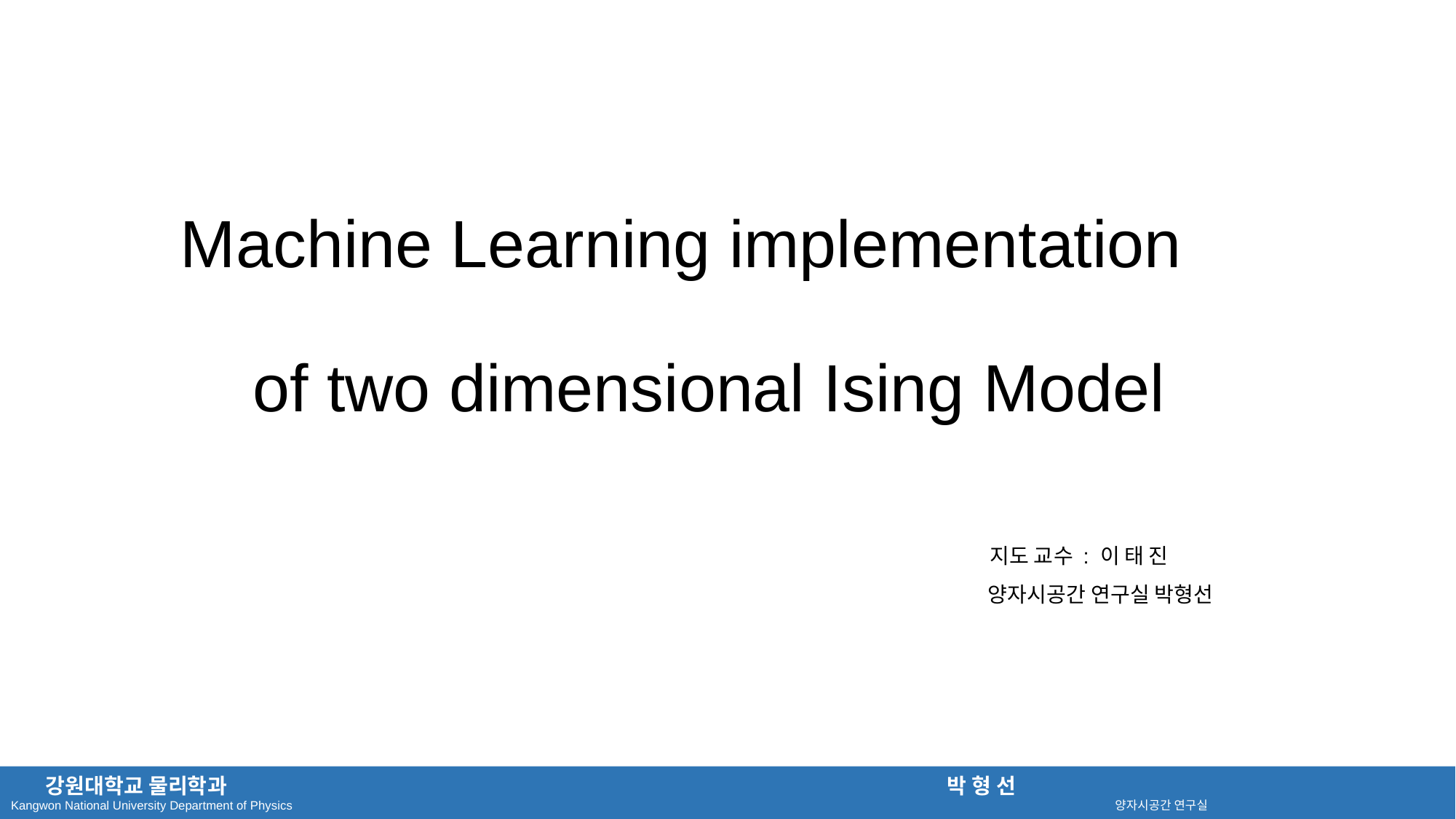

# Machine Learning implementation of two dimensional Ising Model
지도 교수 : 이 태 진
        양자시공간 연구실 박형선

      강원대학교 물리학과                                                                                                                                                   박 형 선
Kangwon National University Department of Physics                                                                                                                                                                                                                                             양자시공간 연구실